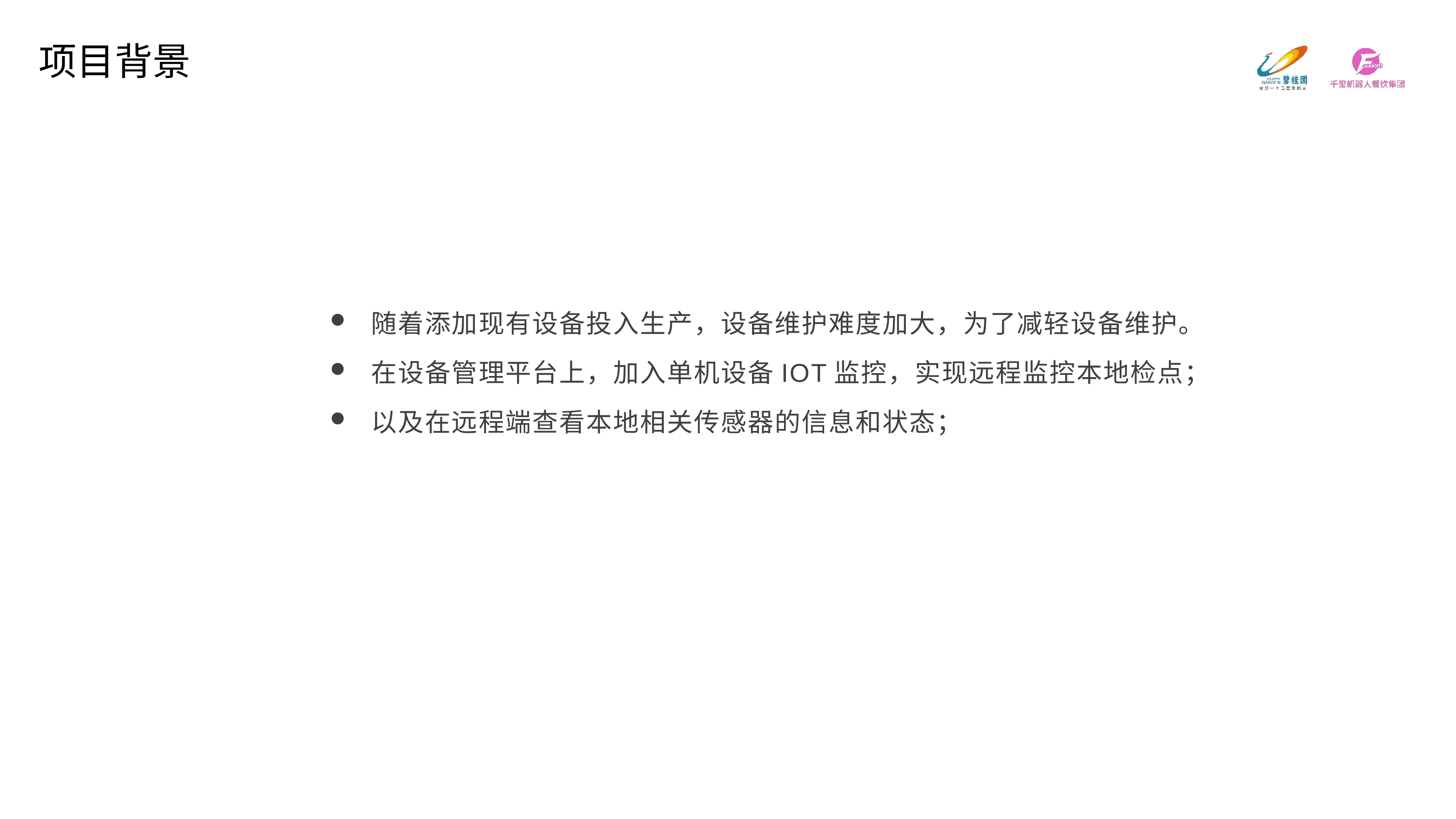

项目背景
随着添加现有设备投入生产，设备维护难度加大，为了减轻设备维护。
在设备管理平台上，加入单机设备IOT监控，实现远程监控本地检点；
以及在远程端查看本地相关传感器的信息和状态；